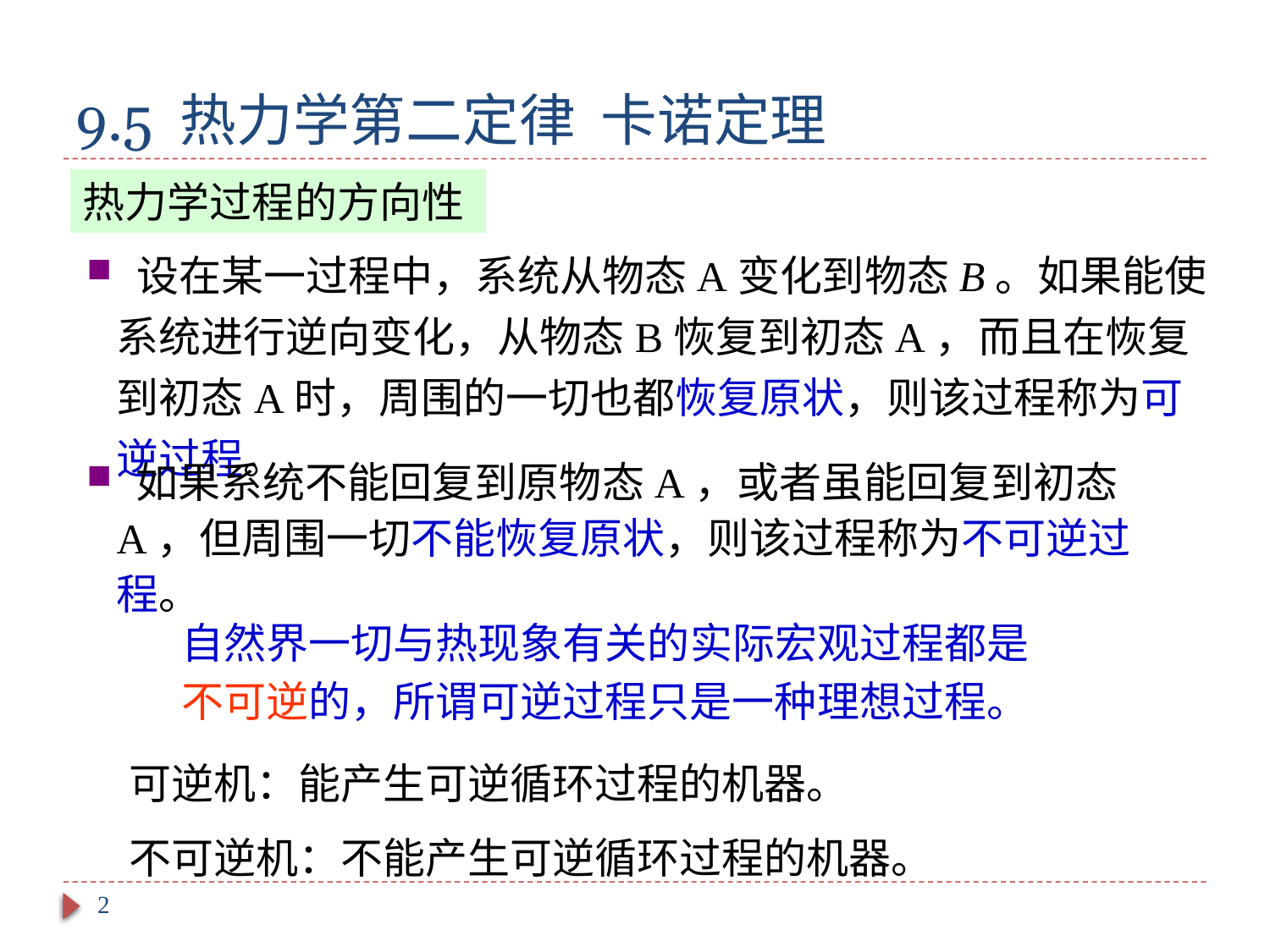

# 9.5 热力学第二定律  卡诺定理
热力学过程的方向性
 设在某一过程中，系统从物态A变化到物态B。如果能使系统进行逆向变化，从物态B恢复到初态A，而且在恢复到初态A时，周围的一切也都恢复原状，则该过程称为可逆过程。
 如果系统不能回复到原物态A，或者虽能回复到初态A，但周围一切不能恢复原状，则该过程称为不可逆过程。
自然界一切与热现象有关的实际宏观过程都是不可逆的，所谓可逆过程只是一种理想过程。
可逆机：能产生可逆循环过程的机器。
不可逆机：不能产生可逆循环过程的机器。
2